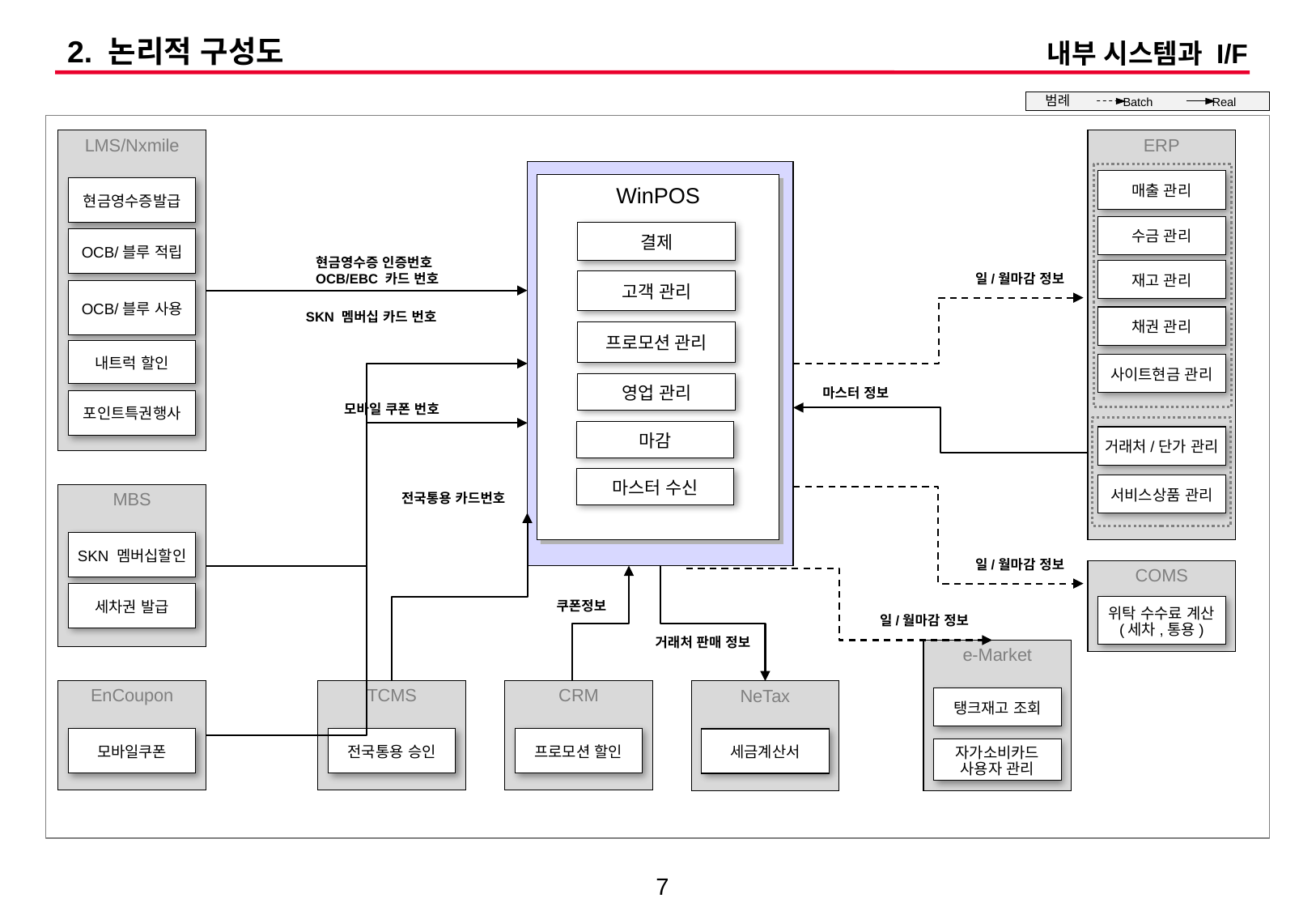

# 2. 논리적 구성도
내부 시스템과 I/F
범례
Batch
Real

ERP
LMS/Nxmile

매출 관리
WinPOS

현금영수증발급
수금 관리
결제
OCB/블루 적립
현금영수증 인증번호
OCB/EBC 카드 번호

재고 관리
일/월마감 정보
고객 관리
OCB/블루 사용
SKN 멤버십 카드 번호
채권 관리
프로모션 관리
내트럭 할인
사이트현금 관리
영업 관리
마스터 정보
포인트특권행사
모바일 쿠폰 번호

마감
거래처/단가 관리
마스터 수신
서비스상품 관리
전국통용 카드번호
MBS
SKN 멤버십할인
일/월마감 정보
COMS
세차권 발급
쿠폰정보
위탁 수수료 계산
(세차,통용)
일/월마감 정보
거래처 판매 정보
e-Market
CRM
EnCoupon
TCMS
NeTax
탱크재고 조회
프로모션 할인
모바일쿠폰
전국통용 승인
세금계산서
자가소비카드
사용자 관리